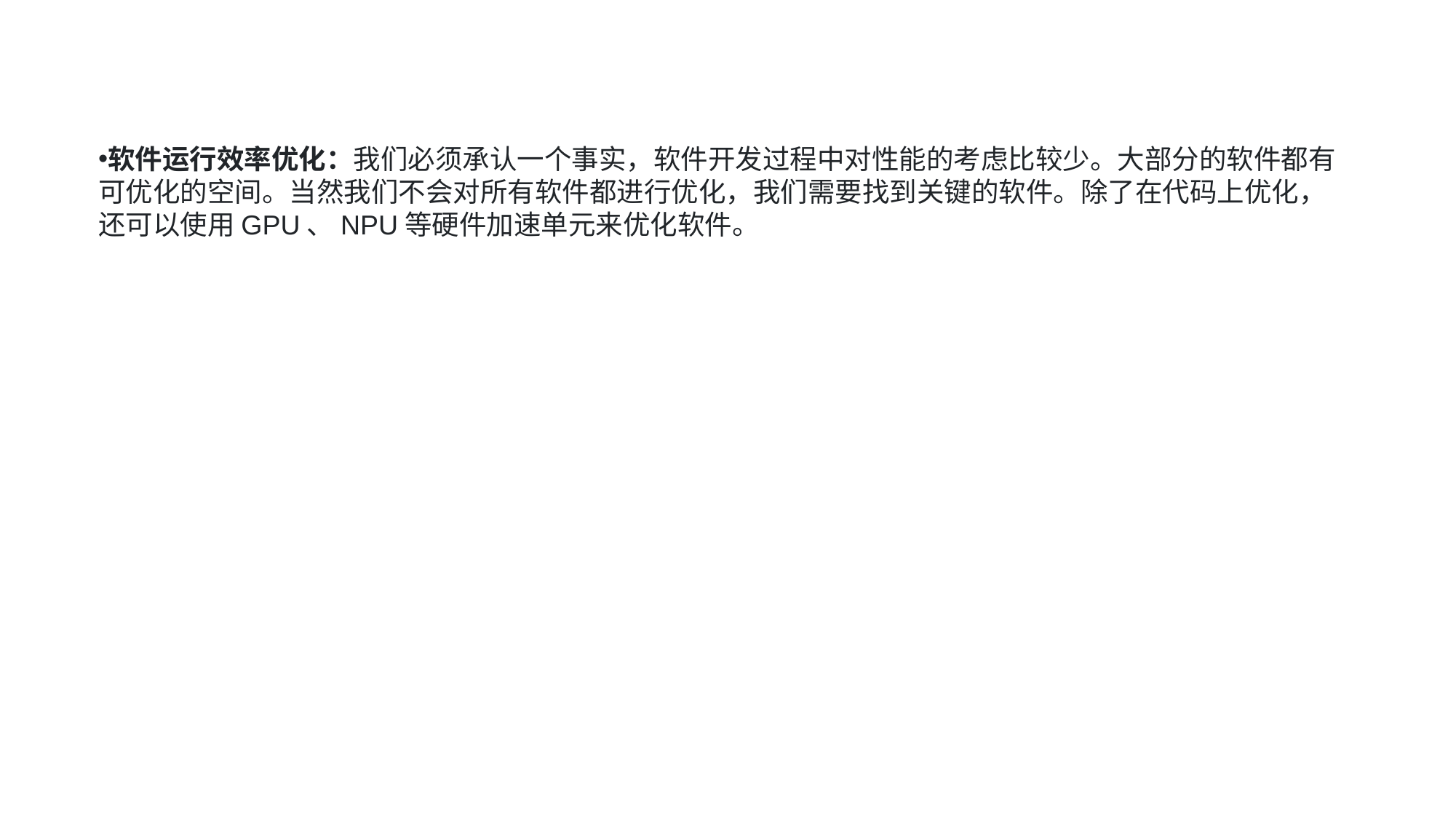

软件运行效率优化：我们必须承认一个事实，软件开发过程中对性能的考虑比较少。大部分的软件都有可优化的空间。当然我们不会对所有软件都进行优化，我们需要找到关键的软件。除了在代码上优化，还可以使用GPU、NPU等硬件加速单元来优化软件。